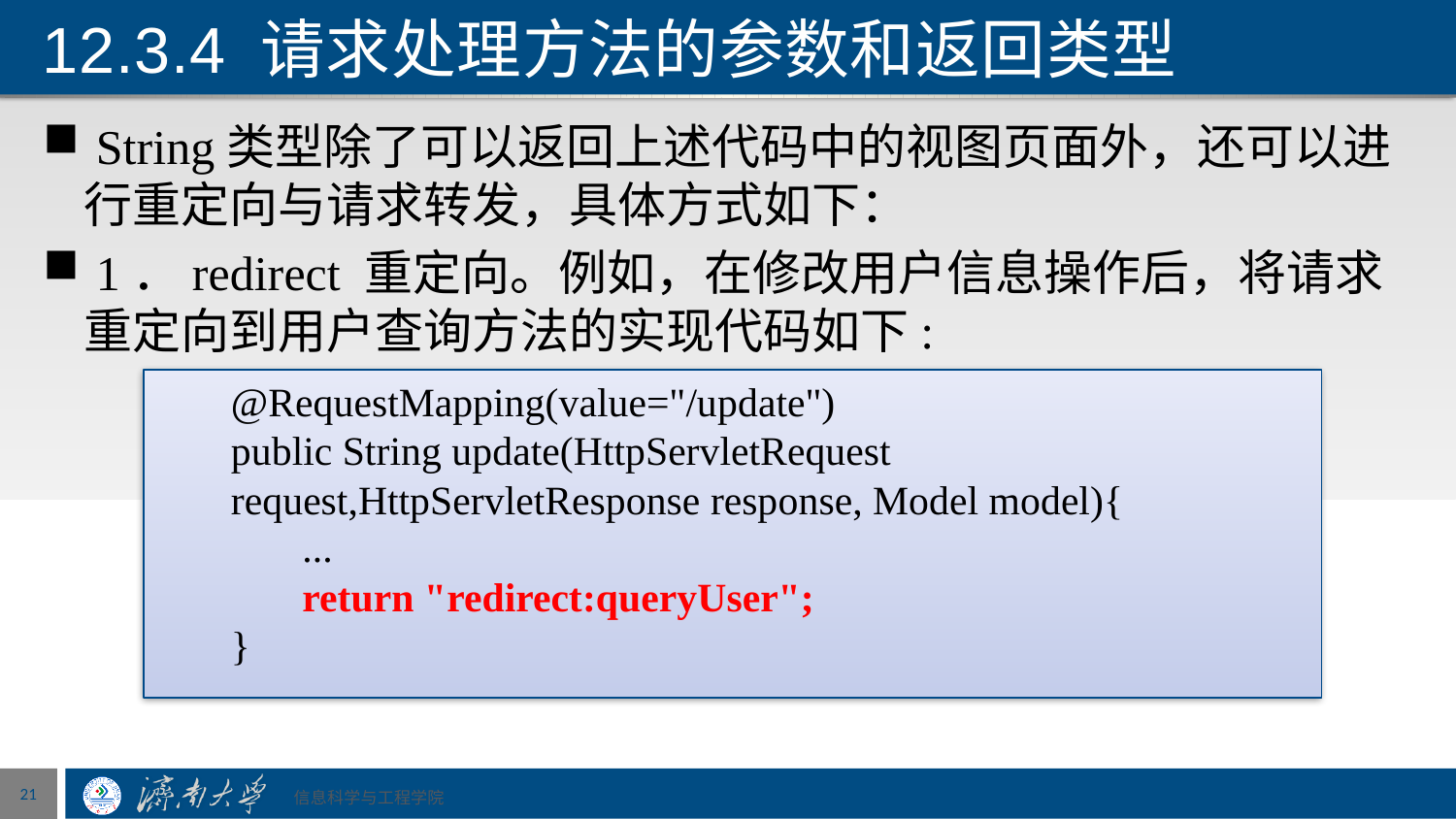

# 12.3.4 请求处理方法的参数和返回类型
 String类型除了可以返回上述代码中的视图页面外，还可以进行重定向与请求转发，具体方式如下：
 1．redirect 重定向。例如，在修改用户信息操作后，将请求重定向到用户查询方法的实现代码如下:
@RequestMapping(value="/update")
public String update(HttpServletRequest request,HttpServletResponse response, Model model){
       ...
       return "redirect:queryUser";
}